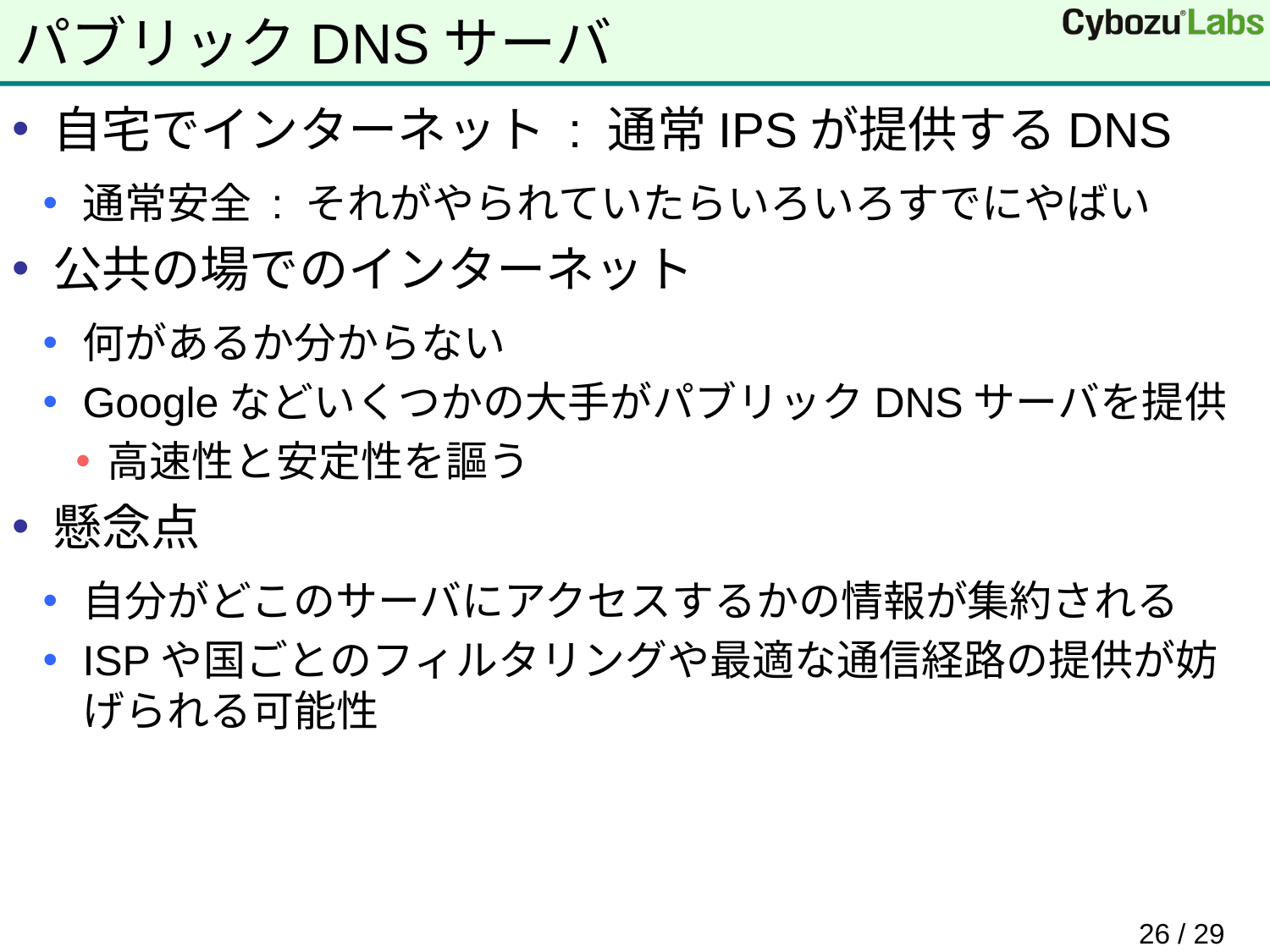

# パブリックDNSサーバ
自宅でインターネット : 通常IPSが提供するDNS
通常安全 : それがやられていたらいろいろすでにやばい
公共の場でのインターネット
何があるか分からない
Googleなどいくつかの大手がパブリックDNSサーバを提供
高速性と安定性を謳う
懸念点
自分がどこのサーバにアクセスするかの情報が集約される
ISPや国ごとのフィルタリングや最適な通信経路の提供が妨げられる可能性
    26 / 29